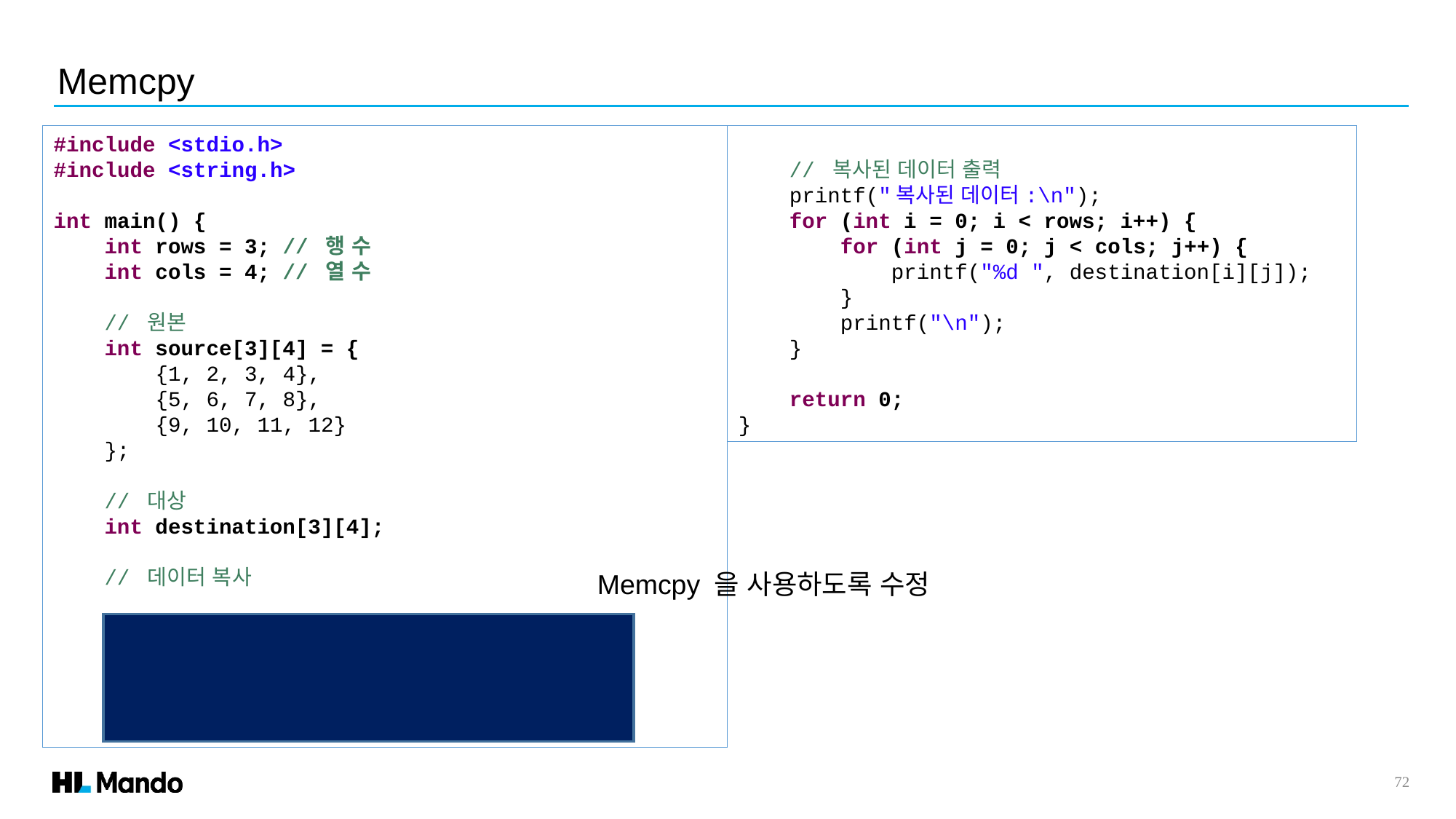

Memcpy
#include <stdio.h>
#include <string.h>

int main() {
    int rows = 3; // 행 수
    int cols = 4; // 열 수

    // 원본
    int source[3][4] = {
        {1, 2, 3, 4},
        {5, 6, 7, 8},
        {9, 10, 11, 12}
    };

    // 대상
    int destination[3][4];

    // 데이터 복사

    for (int i = 0; i < rows; i++) {
        for (int j = 0; j < cols; j++) {
            destination[i][j] = source[i][j];
        }
    }

    // 복사된 데이터 출력
    printf("복사된 데이터:\n");
    for (int i = 0; i < rows; i++) {
        for (int j = 0; j < cols; j++) {
            printf("%d ", destination[i][j]);
        }
        printf("\n");
    }

    return 0;
}
Memcpy 을 사용하도록 수정

72